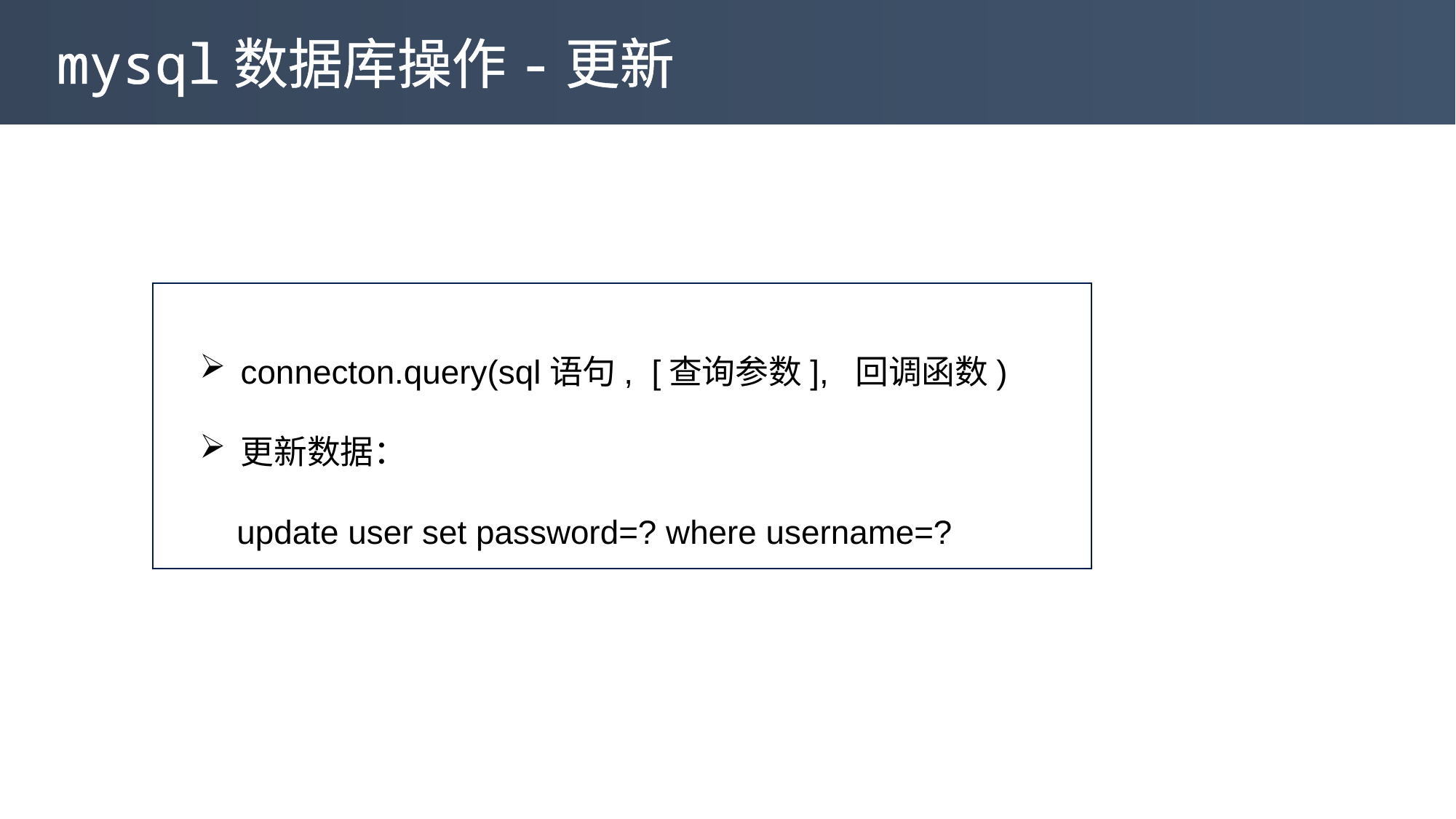

mysql数据库操作-更新

connecton.query(sql语句,  [查询参数],  回调函数)
更新数据：
    update user set password=? where username=?